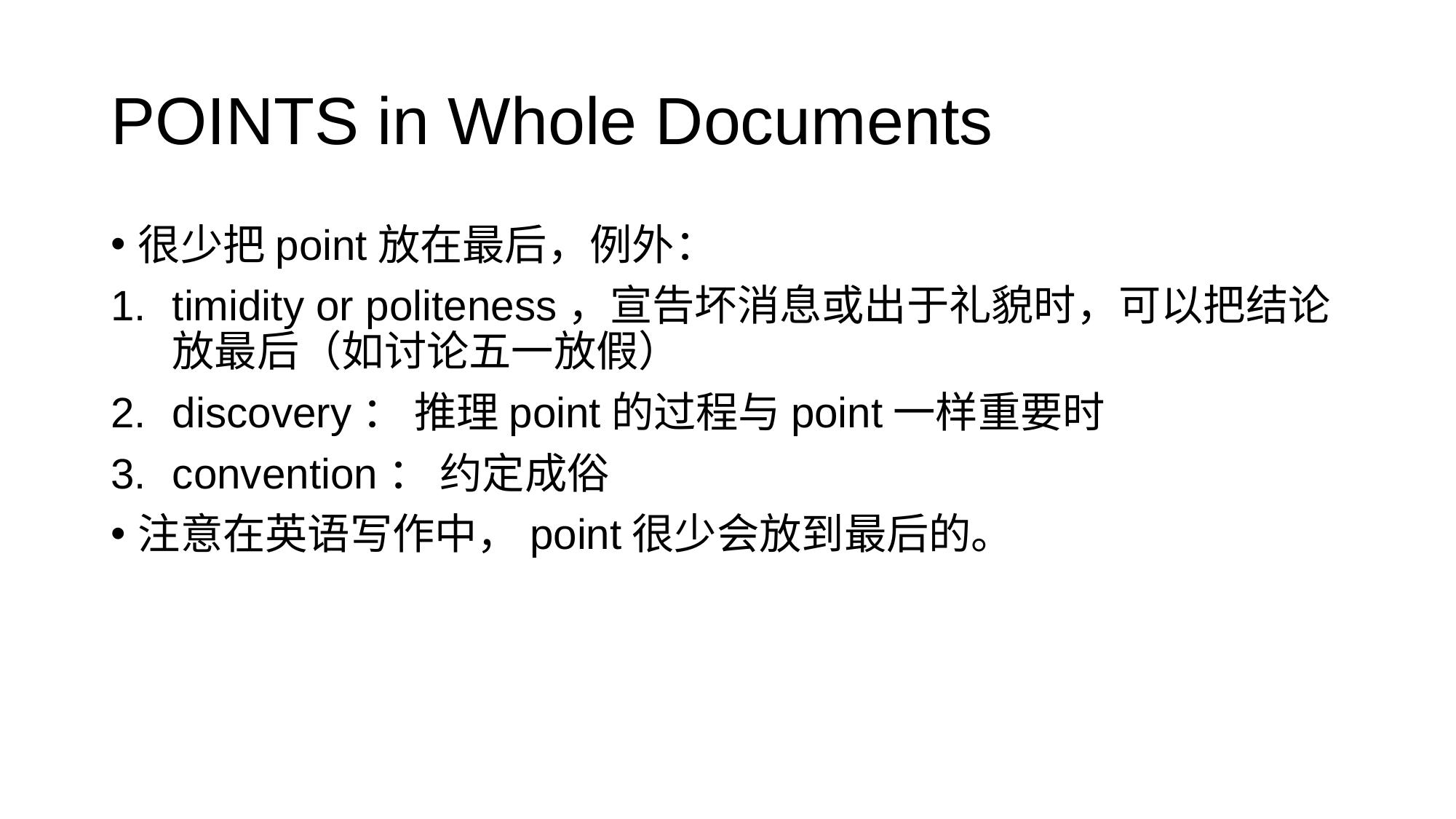

# POINTS in Whole Documents
很少把point放在最后，例外：
timidity or politeness，宣告坏消息或出于礼貌时，可以把结论放最后（如讨论五一放假）
discovery： 推理point的过程与point一样重要时
convention： 约定成俗
注意在英语写作中，point很少会放到最后的。